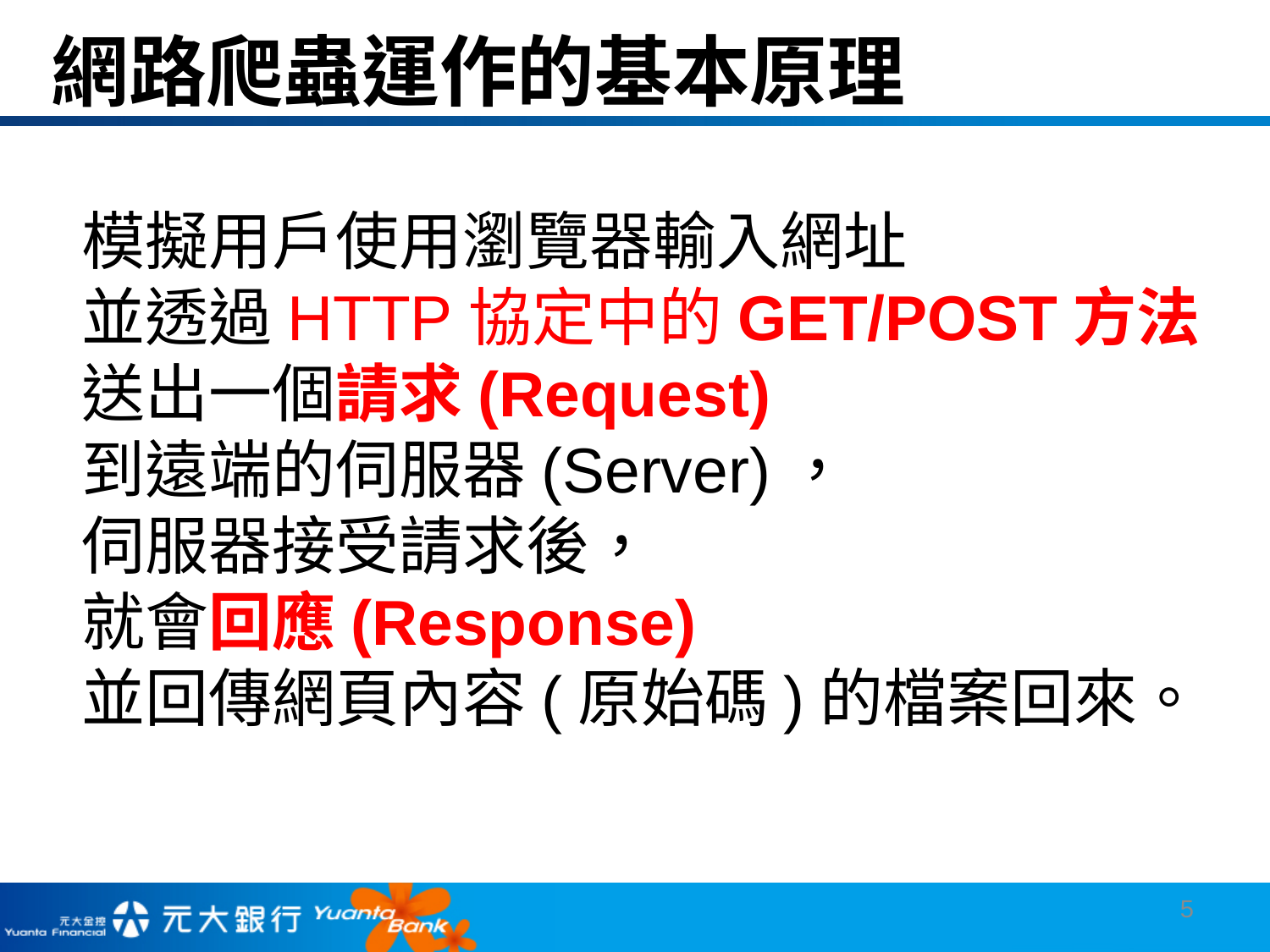

網路爬蟲運作的基本原理
模擬用戶使用瀏覽器輸入網址
並透過HTTP協定中的GET/POST方法
送出一個請求(Request)
到遠端的伺服器(Server)，
伺服器接受請求後，
就會回應(Response)
並回傳網頁內容(原始碼)的檔案回來。
5